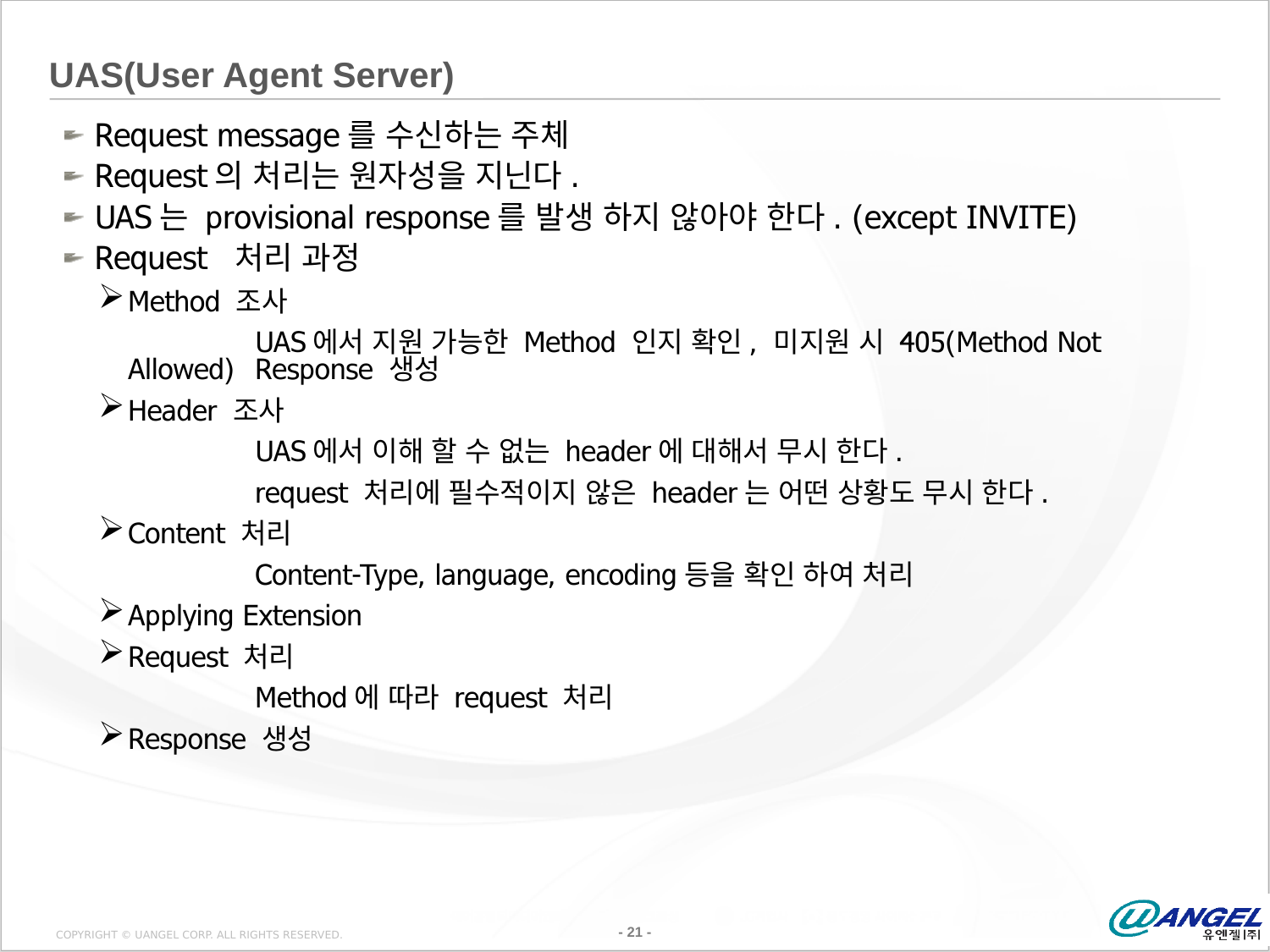

# UAS(User Agent Server)
Request message를 수신하는 주체
Request의 처리는 원자성을 지닌다.
UAS는 provisional response를 발생 하지 않아야 한다. (except INVITE)
Request  처리 과정
Method 조사
	UAS에서 지원 가능한 Method 인지 확인, 미지원 시 405(Method Not Allowed) 	Response 생성
Header 조사
	UAS에서 이해 할 수 없는 header에 대해서 무시 한다.
	request 처리에 필수적이지 않은 header는 어떤 상황도 무시 한다.
Content 처리
	Content-Type, language, encoding등을 확인 하여 처리
Applying Extension
Request 처리
	Method에 따라 request 처리
Response 생성